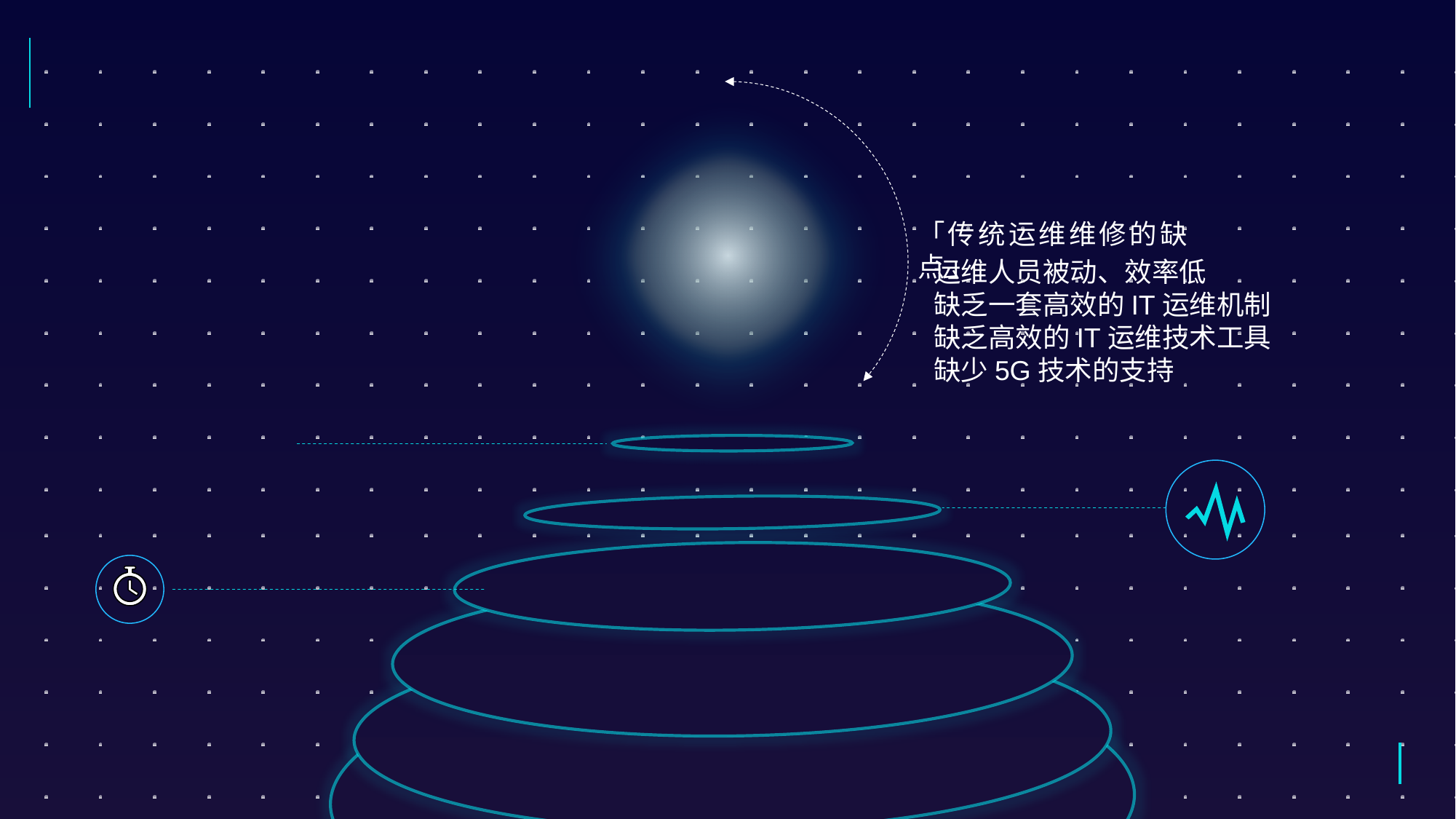

「传统运维维修的缺点」
运维人员被动、效率低
缺乏一套高效的IT运维机制
缺乏高效的IT运维技术工具
缺少5G技术的支持